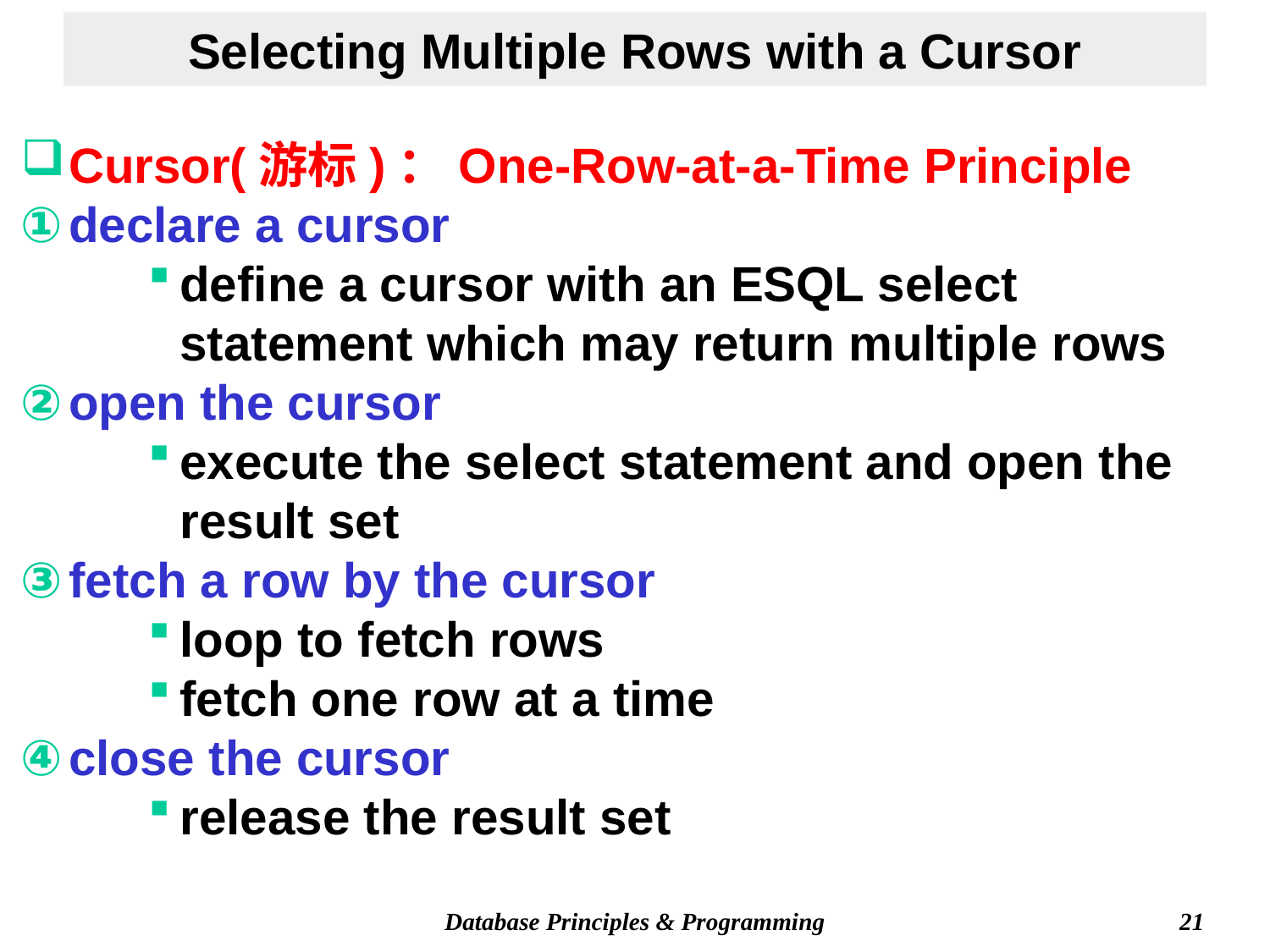

# Selecting Multiple Rows with a Cursor
Cursor(游标)：One-Row-at-a-Time Principle
declare a cursor
define a cursor with an ESQL select statement which may return multiple rows
open the cursor
execute the select statement and open the result set
fetch a row by the cursor
loop to fetch rows
fetch one row at a time
close the cursor
release the result set

Database Principles & Programming
21